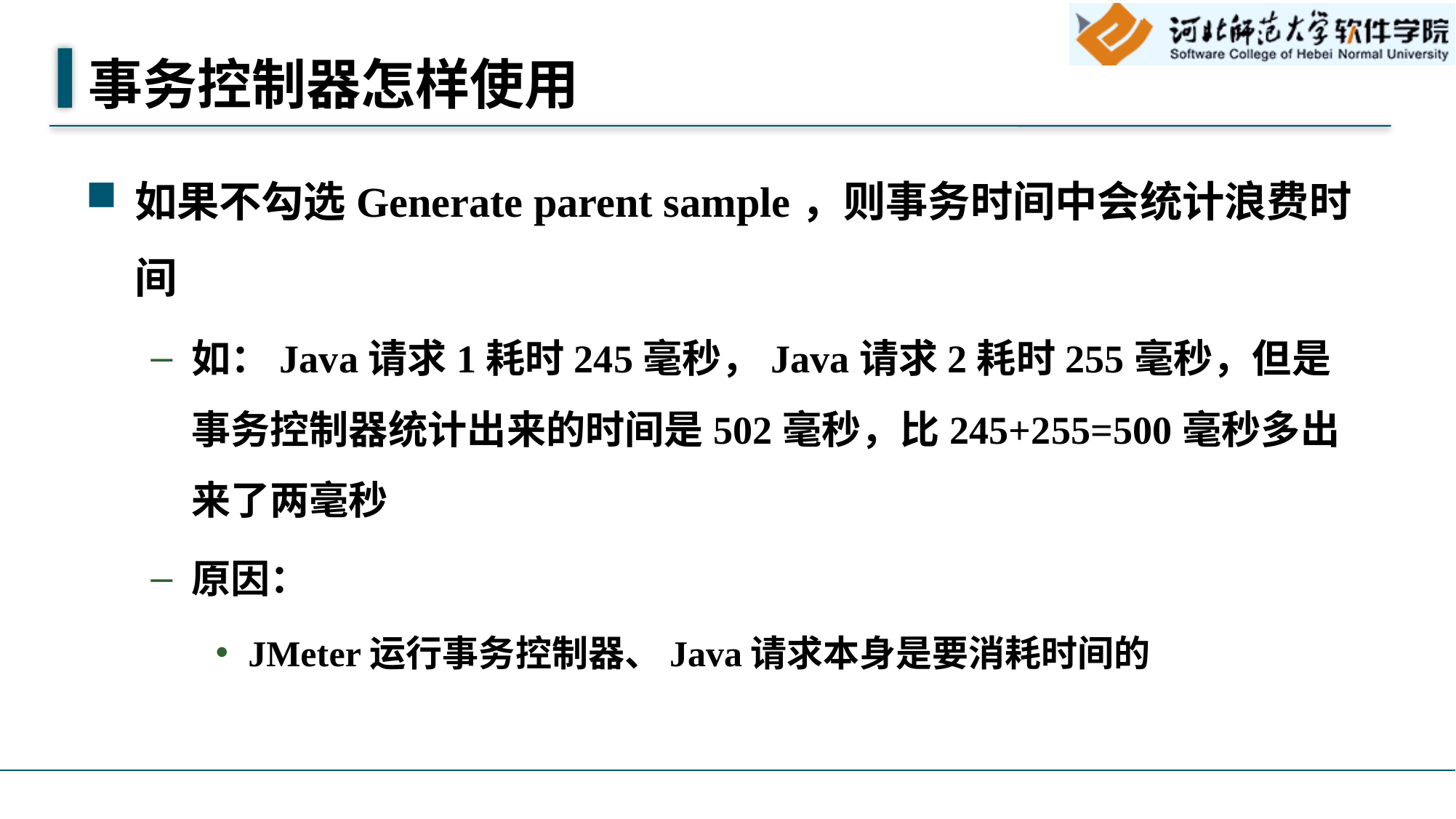

# 事务控制器怎样使用
如果不勾选Generate parent sample，则事务时间中会统计浪费时间
如：Java请求1耗时245毫秒，Java请求2耗时255毫秒，但是事务控制器统计出来的时间是502毫秒，比245+255=500毫秒多出来了两毫秒
原因：
JMeter运行事务控制器、Java请求本身是要消耗时间的